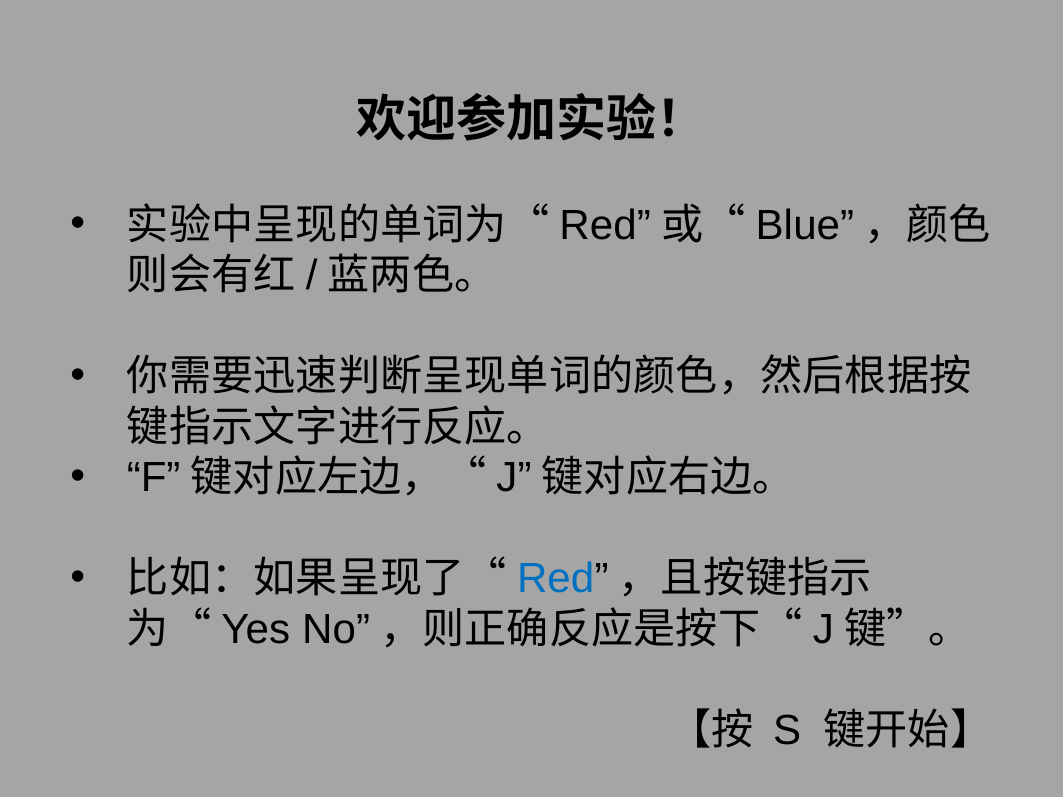

欢迎参加实验！

实验中呈现的单词为“Red”或“Blue”，颜色则会有红/蓝两色。

你需要迅速判断呈现单词的颜色，然后根据按键指示文字进行反应。
“F”键对应左边，“J”键对应右边。

比如：如果呈现了“Red”，且按键指示为“Yes No”，则正确反应是按下“J键”。

【按 S 键开始】